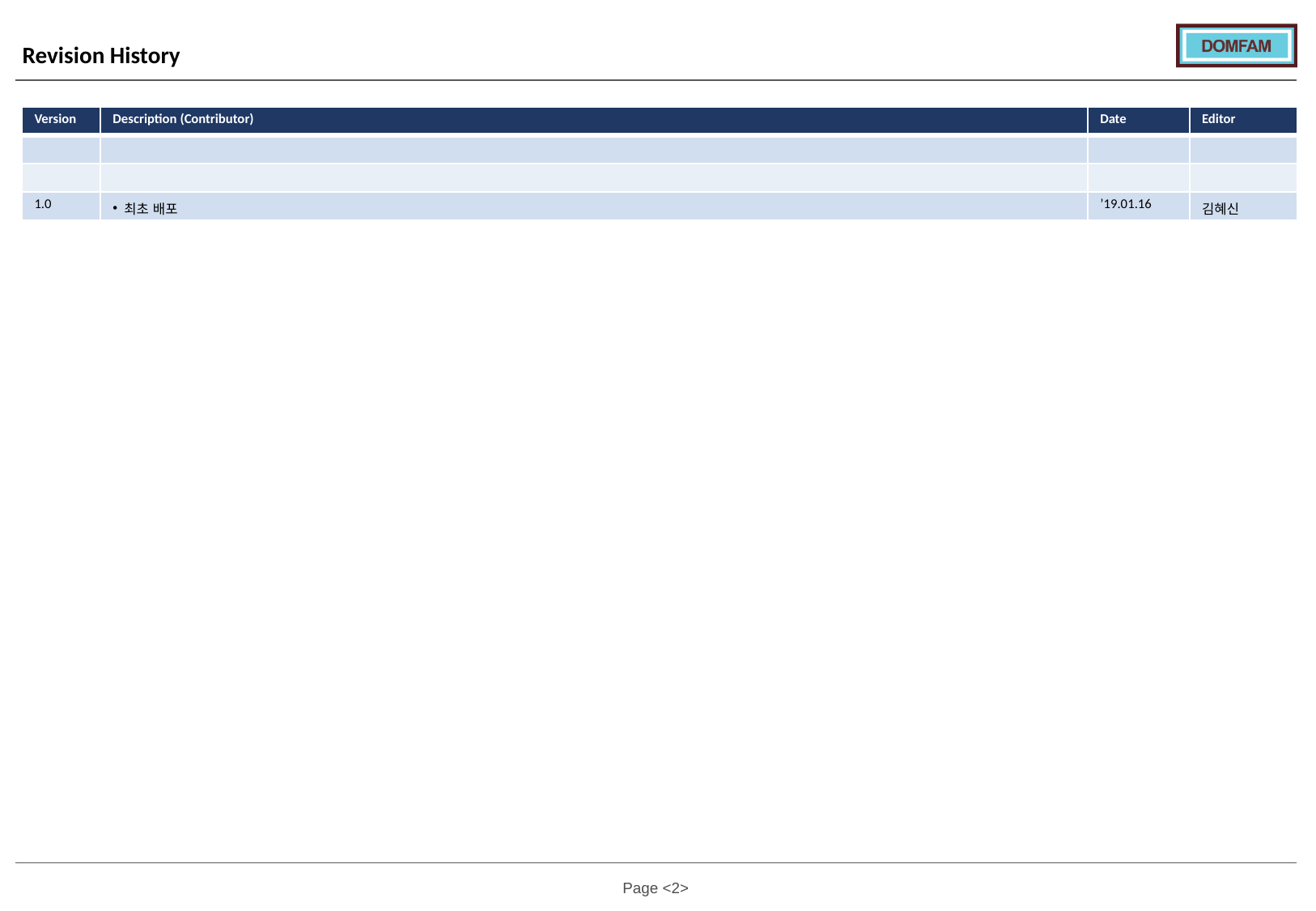

Revision History
| Version | Description (Contributor) | Date | Editor |
| --- | --- | --- | --- |
|  |  |  |  |
|  |  |  |  |
| 1.0 | 최초 배포 | ’19.01.16 | 김혜신 |